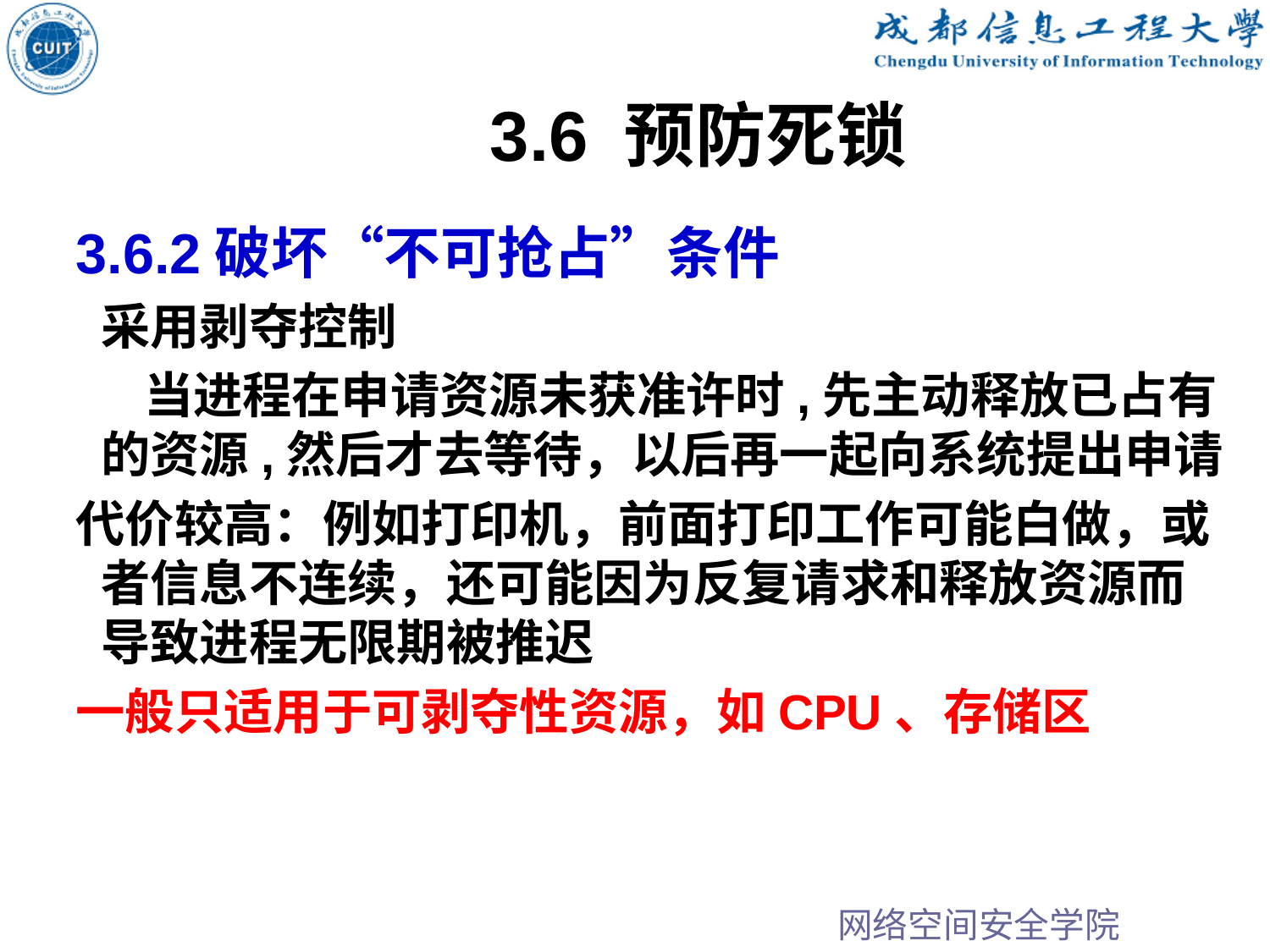

3.6 预防死锁
3.6.2破坏“不可抢占”条件
采用剥夺控制
     当进程在申请资源未获准许时,先主动释放已占有的资源,然后才去等待，以后再一起向系统提出申请
代价较高：例如打印机，前面打印工作可能白做，或者信息不连续，还可能因为反复请求和释放资源而导致进程无限期被推迟
一般只适用于可剥夺性资源，如CPU、存储区